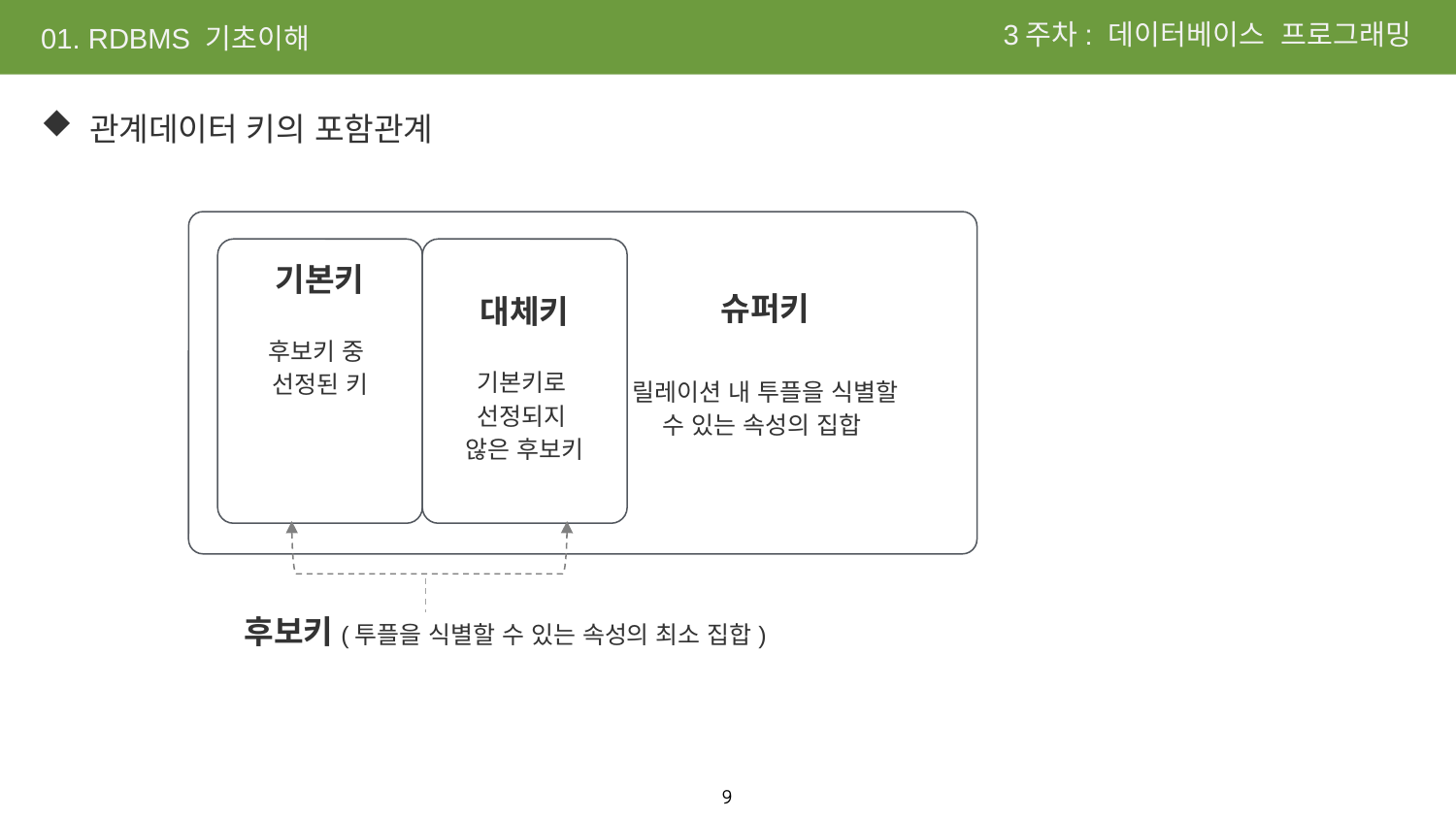

3주차: 데이터베이스  프로그래밍
01. RDBMS 기초이해
 관계데이터 키의 포함관계
                                   슈퍼키

                                                      릴레이션 내 투플을 식별할
                                                      수 있는 속성의 집합

기본키

후보키 중
선정된 키

대체키

기본키로
선정되지
않은 후보키

후보키(투플을 식별할 수 있는 속성의 최소 집합)
9